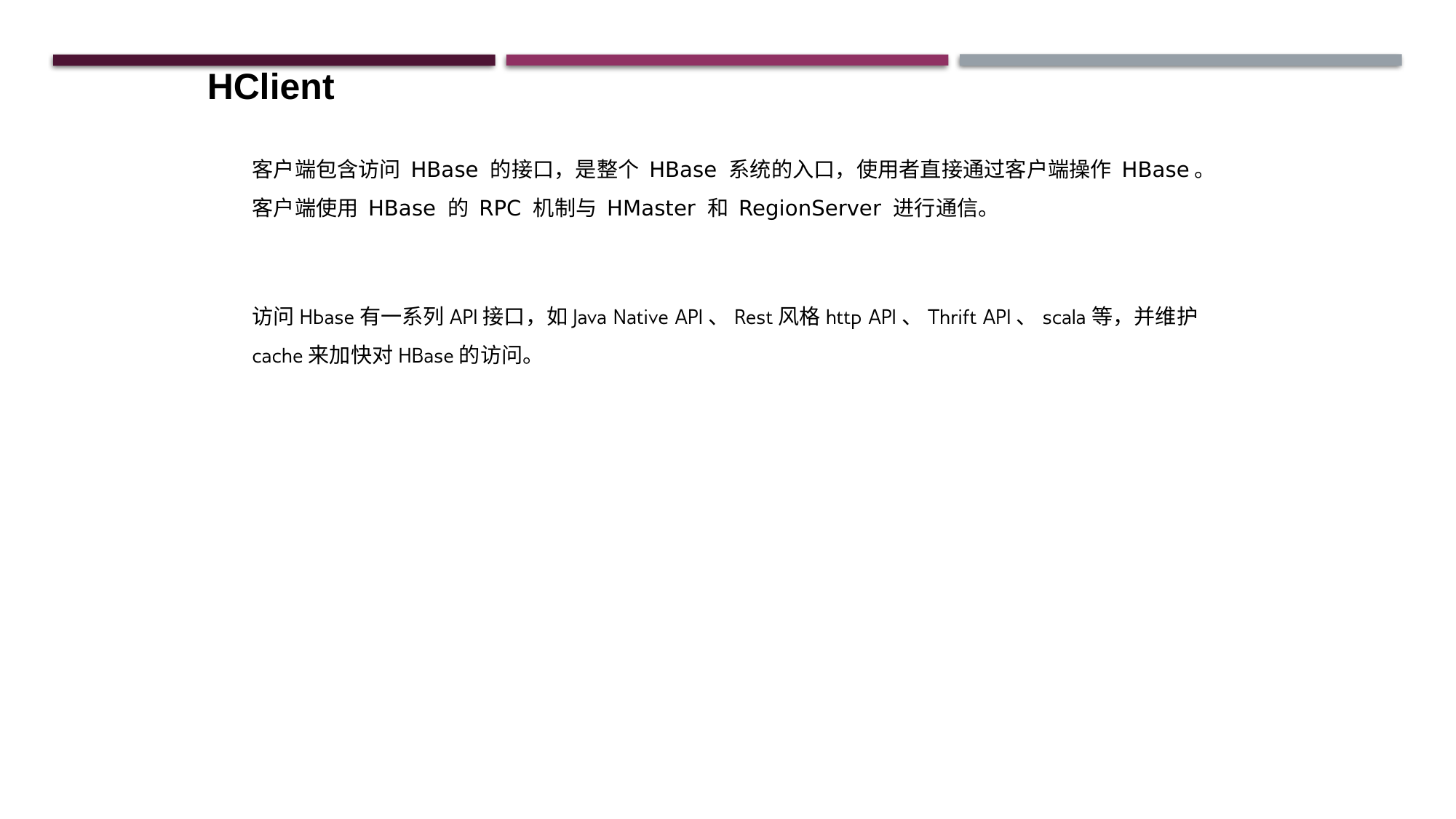

HClient
客户端包含访问 HBase 的接口，是整个 HBase 系统的入口，使用者直接通过客户端操作 HBase。客户端使用 HBase 的 RPC 机制与 HMaster 和 RegionServer 进行通信。
访问Hbase有一系列API接口，如Java Native API、Rest风格http API、Thrift API、scala等，并维护cache来加快对HBase的访问。